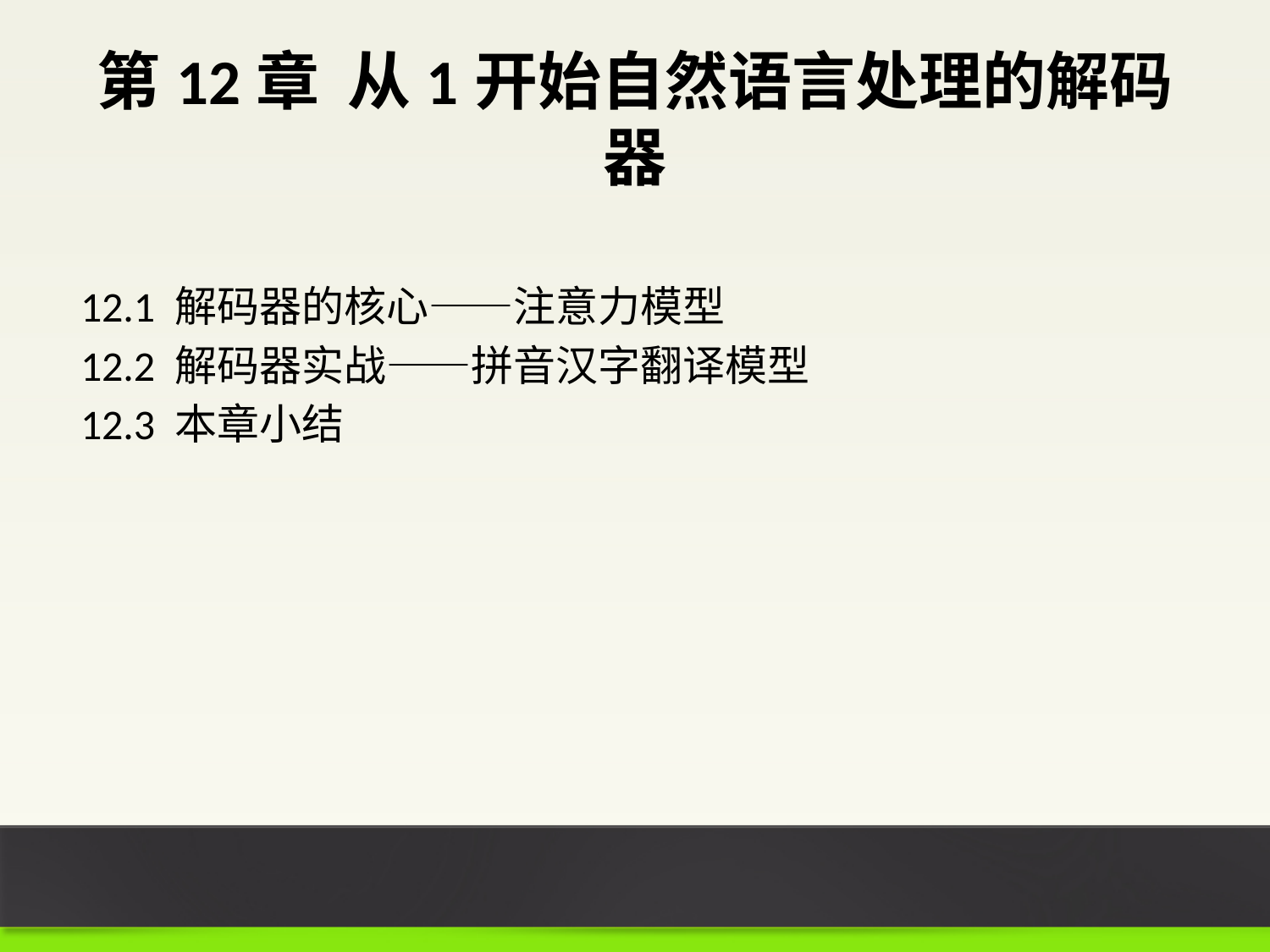

# 第12章  从1开始自然语言处理的解码器

12.1 解码器的核心——注意力模型
12.2 解码器实战——拼音汉字翻译模型
12.3 本章小结